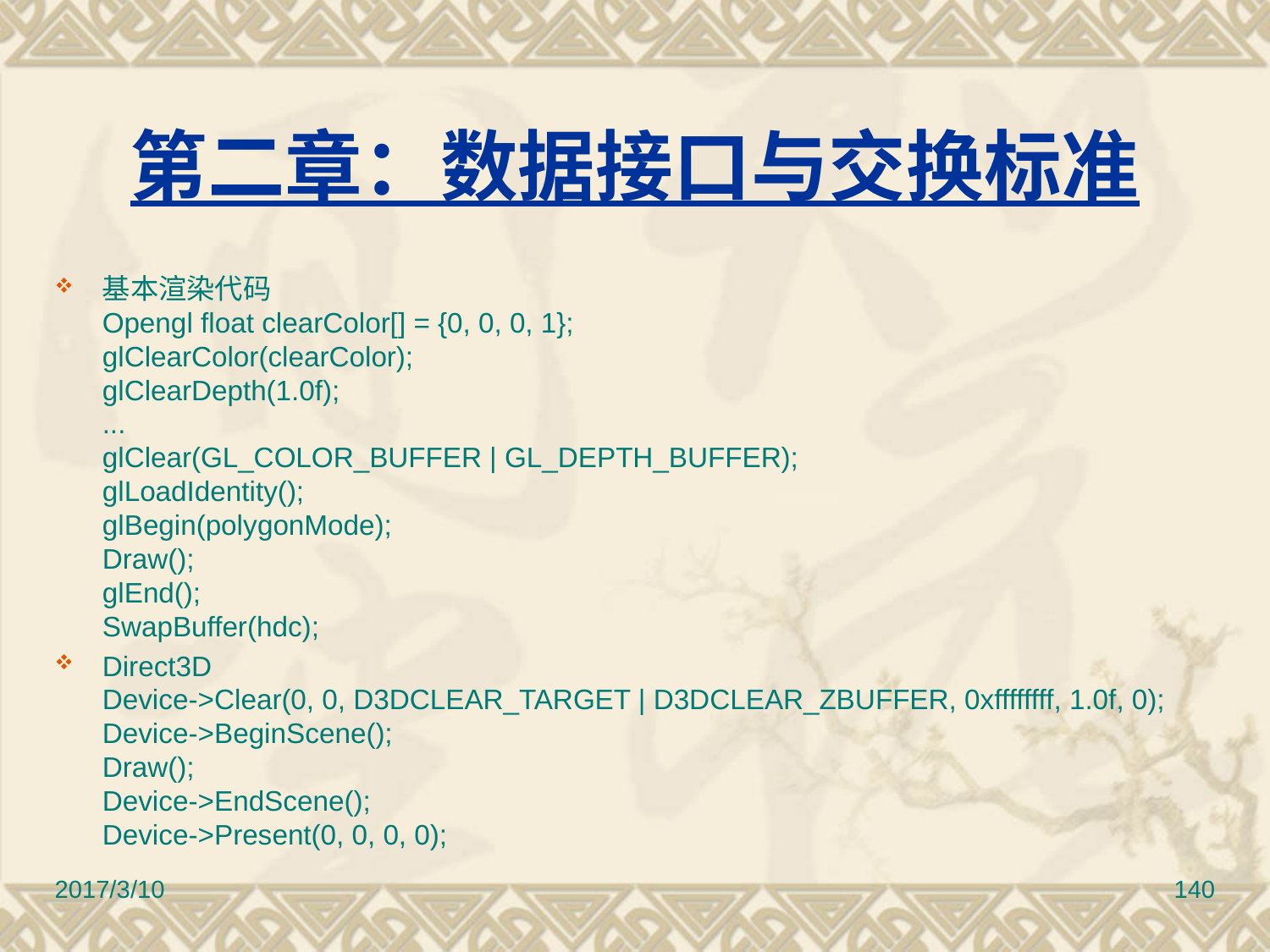

# 第二章：数据接口与交换标准
基本渲染代码
Opengl float clearColor[] = {0, 0, 0, 1};
glClearColor(clearColor);
glClearDepth(1.0f);
...
glClear(GL_COLOR_BUFFER | GL_DEPTH_BUFFER);
glLoadIdentity();
glBegin(polygonMode);
Draw();
glEnd();
SwapBuffer(hdc);
Direct3D
Device->Clear(0, 0, D3DCLEAR_TARGET | D3DCLEAR_ZBUFFER, 0xffffffff, 1.0f, 0);
Device->BeginScene();
Draw();
Device->EndScene();
Device->Present(0, 0, 0, 0);
2017/3/10
140